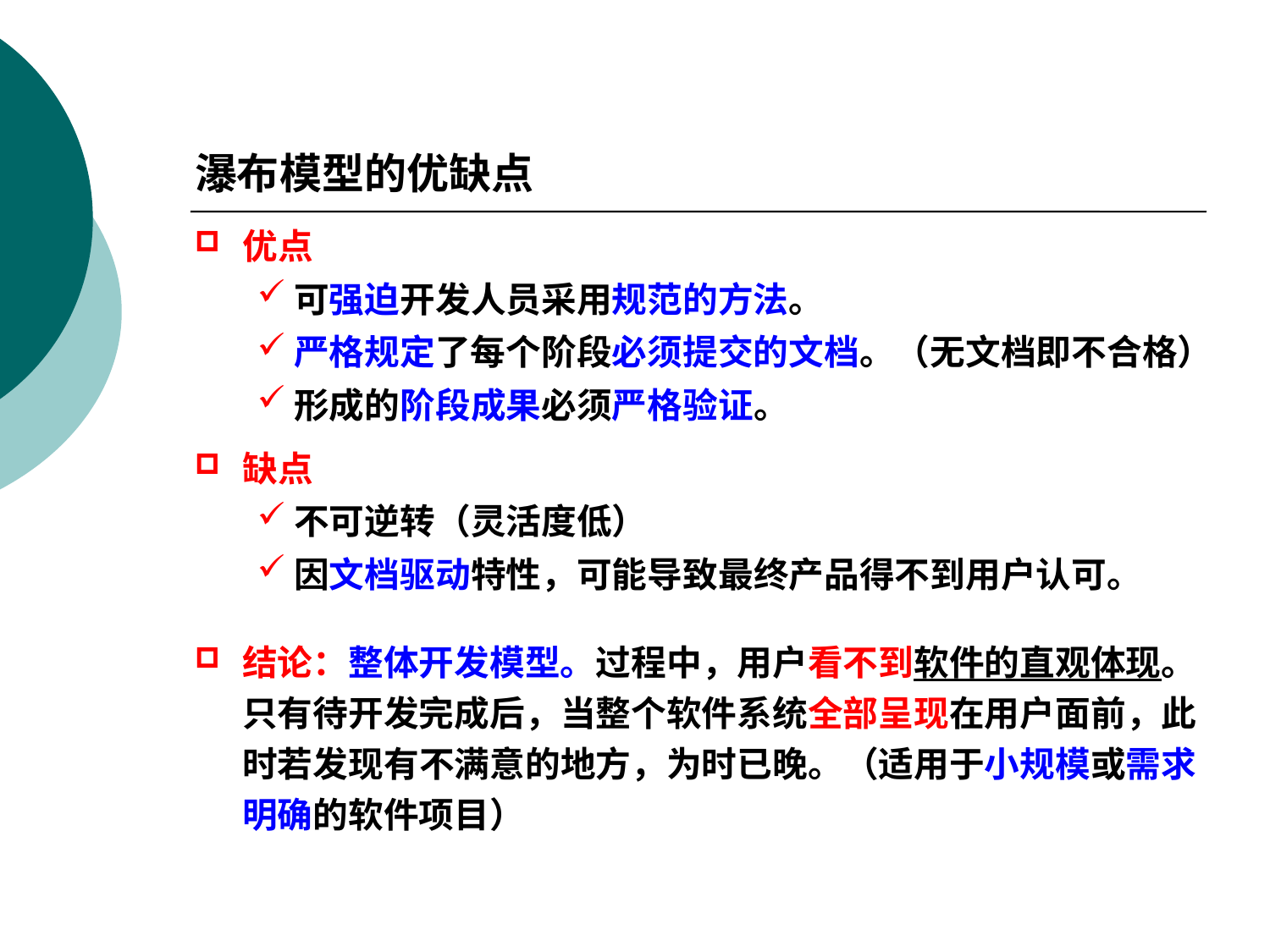

瀑布模型的优缺点
优点
可强迫开发人员采用规范的方法。
严格规定了每个阶段必须提交的文档。（无文档即不合格）
形成的阶段成果必须严格验证。
缺点
不可逆转（灵活度低）
因文档驱动特性，可能导致最终产品得不到用户认可。
结论：整体开发模型。过程中，用户看不到软件的直观体现。只有待开发完成后，当整个软件系统全部呈现在用户面前，此时若发现有不满意的地方，为时已晚。（适用于小规模或需求明确的软件项目）